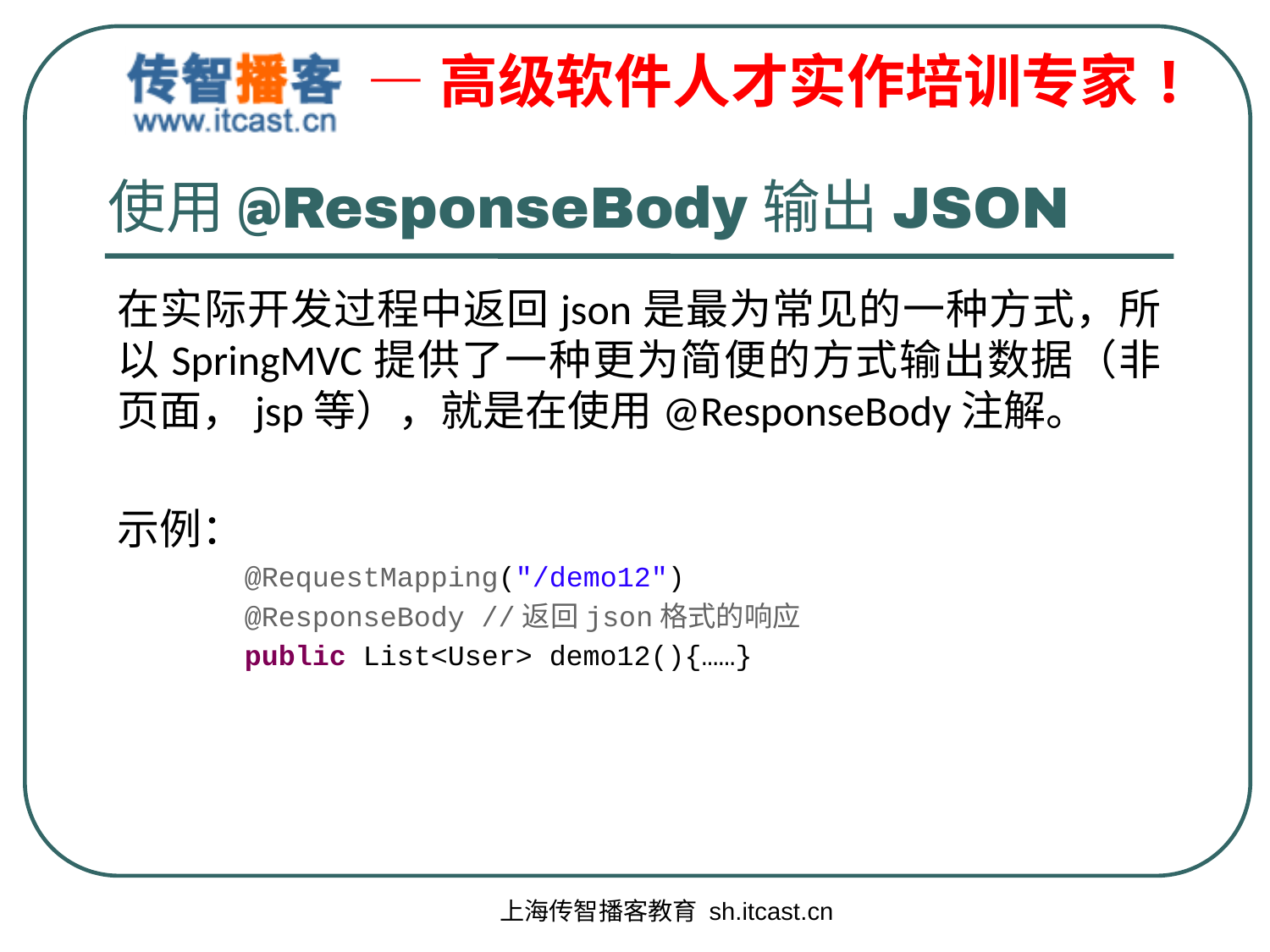

# 使用@ResponseBody输出JSON
在实际开发过程中返回json是最为常见的一种方式，所以SpringMVC提供了一种更为简便的方式输出数据（非页面，jsp等），就是在使用@ResponseBody注解。

示例：
	@RequestMapping("/demo12")
	@ResponseBody //返回json格式的响应
	public List<User> demo12(){……}

上海传智播客教育 sh.itcast.cn